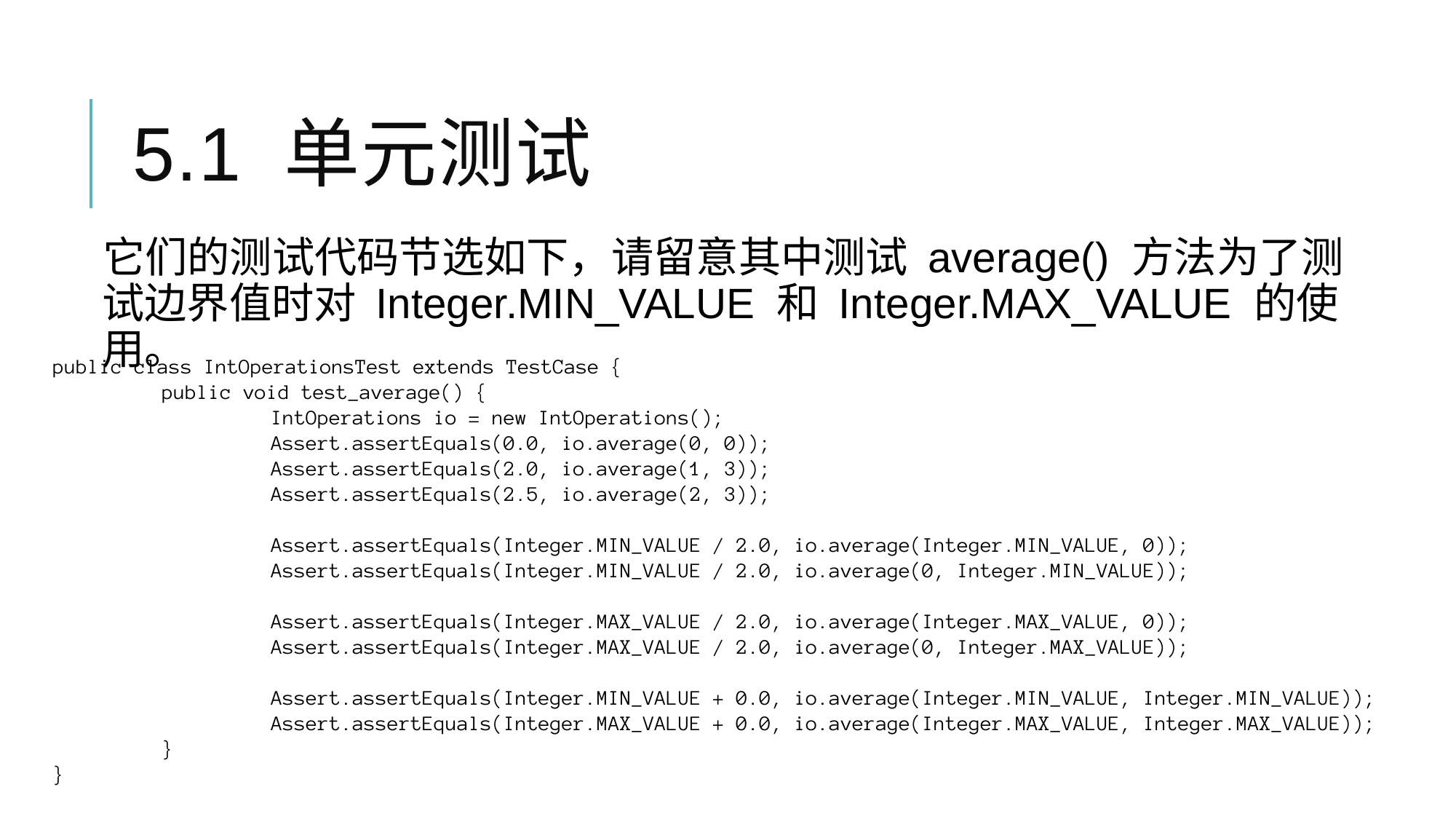

# 5.1 单元测试
它们的测试代码节选如下，请留意其中测试 average() 方法为了测试边界值时对 Integer.MIN_VALUE 和 Integer.MAX_VALUE 的使用。
public class IntOperationsTest extends TestCase {
	public void test_average() {
		IntOperations io = new IntOperations();
		Assert.assertEquals(0.0, io.average(0, 0));
		Assert.assertEquals(2.0, io.average(1, 3));
		Assert.assertEquals(2.5, io.average(2, 3));

		Assert.assertEquals(Integer.MIN_VALUE / 2.0, io.average(Integer.MIN_VALUE, 0));
		Assert.assertEquals(Integer.MIN_VALUE / 2.0, io.average(0, Integer.MIN_VALUE));

		Assert.assertEquals(Integer.MAX_VALUE / 2.0, io.average(Integer.MAX_VALUE, 0));
		Assert.assertEquals(Integer.MAX_VALUE / 2.0, io.average(0, Integer.MAX_VALUE));

		Assert.assertEquals(Integer.MIN_VALUE + 0.0, io.average(Integer.MIN_VALUE, Integer.MIN_VALUE));
		Assert.assertEquals(Integer.MAX_VALUE + 0.0, io.average(Integer.MAX_VALUE, Integer.MAX_VALUE));
	}
}